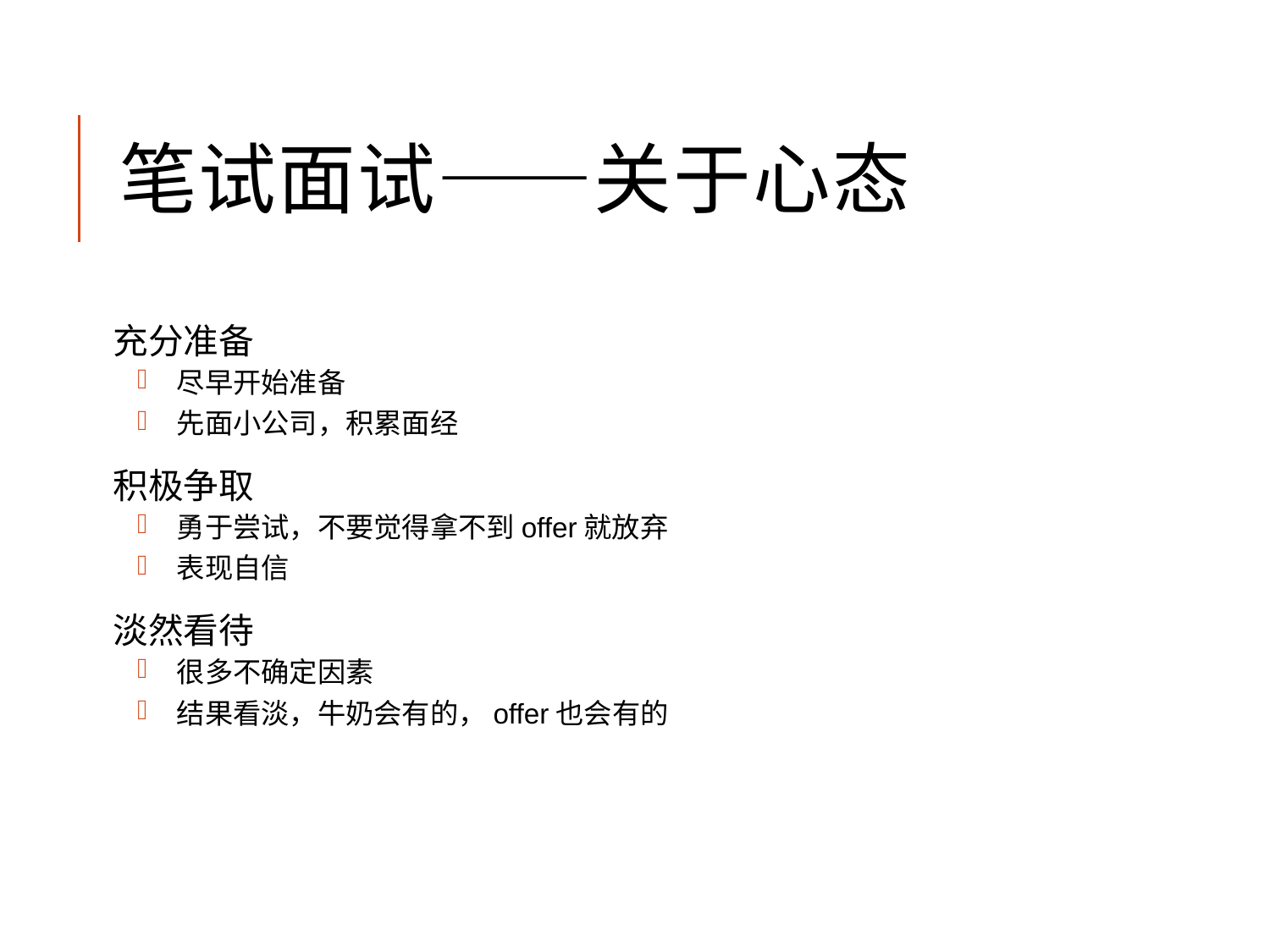

# 笔试面试——关于心态
充分准备
尽早开始准备
先面小公司，积累面经
积极争取
勇于尝试，不要觉得拿不到offer就放弃
表现自信
淡然看待
很多不确定因素
结果看淡，牛奶会有的，offer也会有的